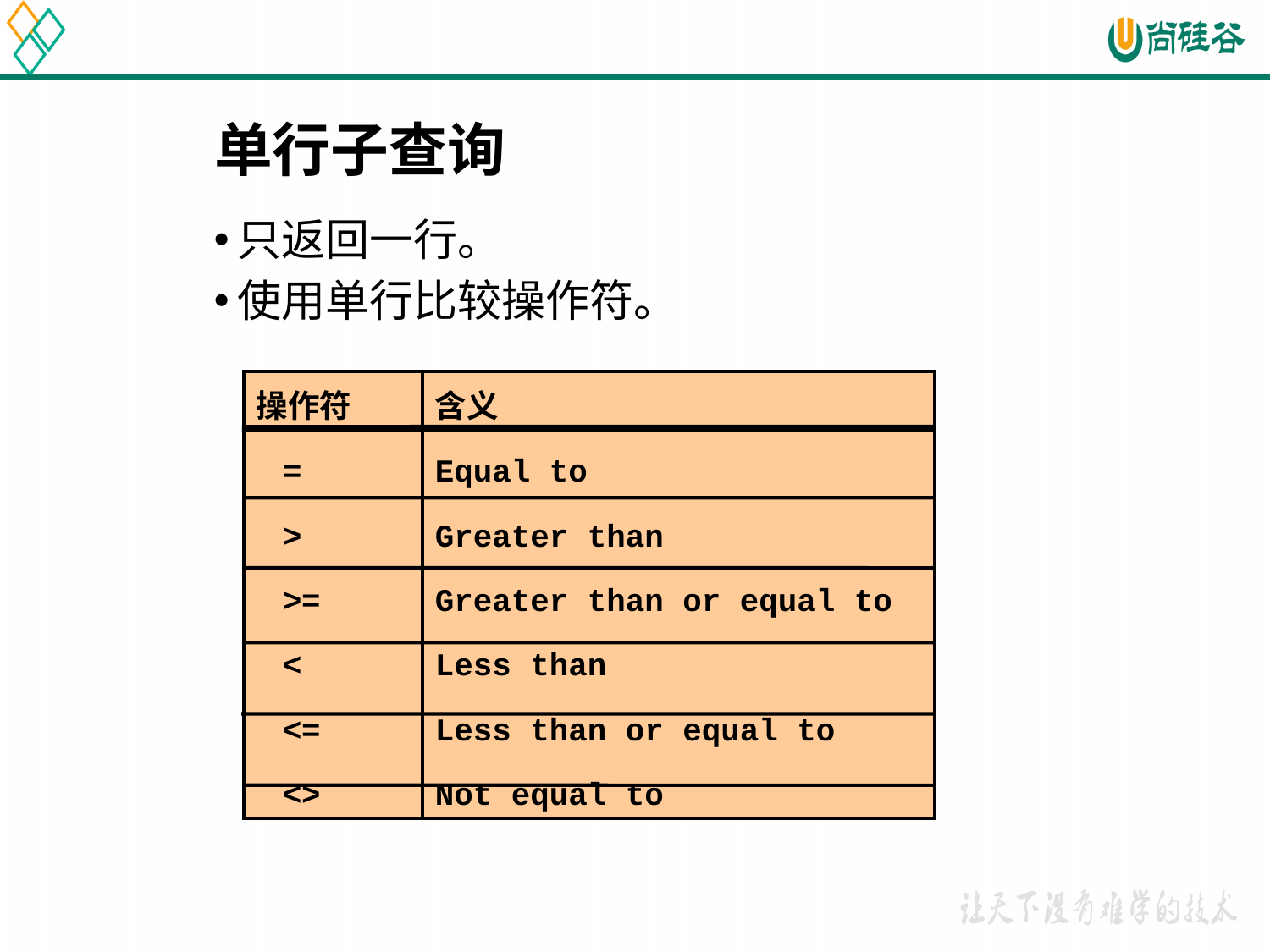

单行子查询
只返回一行。
使用单行比较操作符。
操作符
   =
   >
   >=
   <
   <=
   <>
含义
Equal to
Greater than
Greater than or equal to
Less than
Less than or equal to
Not equal to